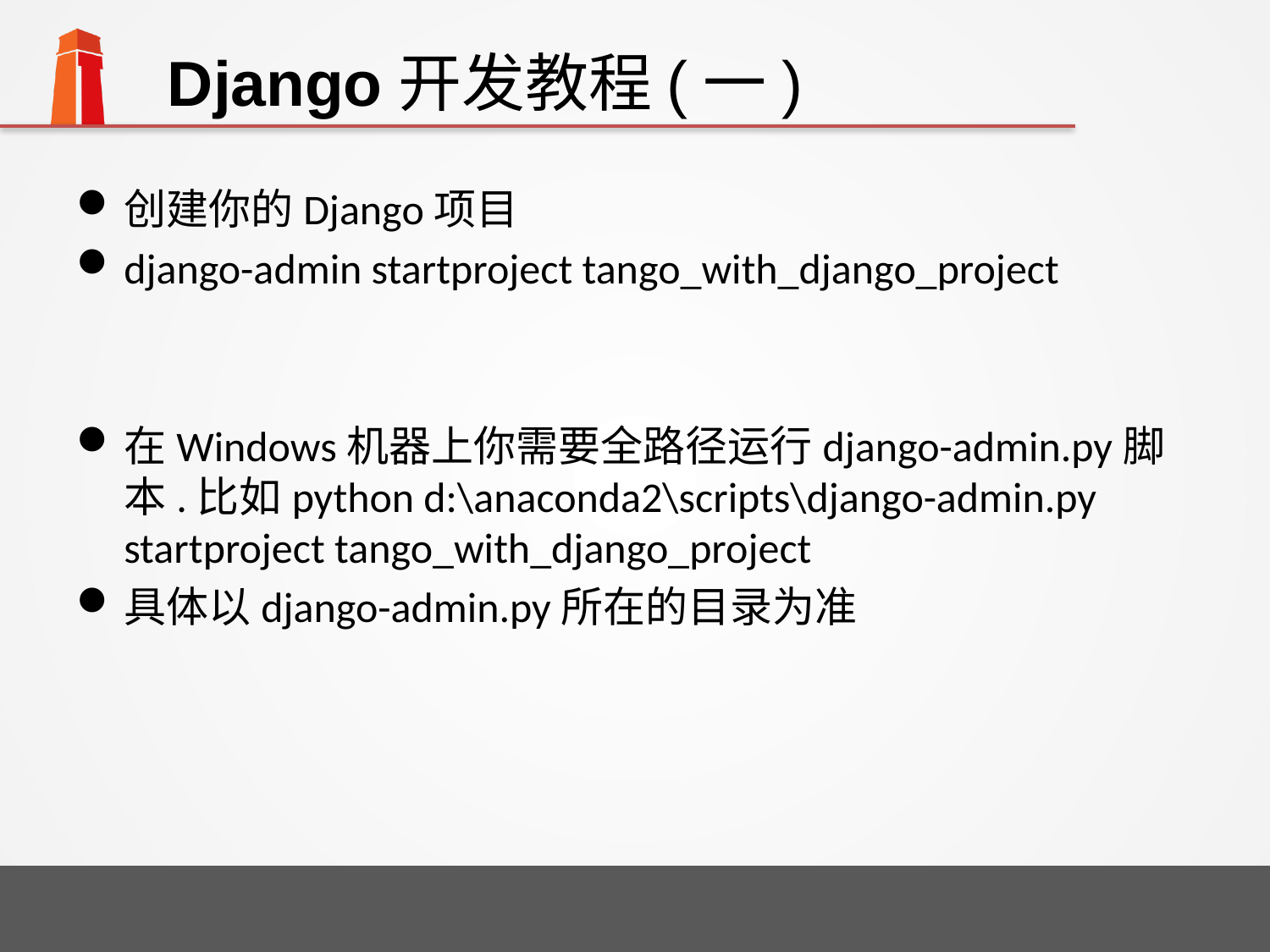

# Django开发教程(一)
创建你的Django项目
django-admin startproject tango_with_django_project

在Windows机器上你需要全路径运行django-admin.py脚本.比如python d:\anaconda2\scripts\django-admin.py startproject tango_with_django_project
具体以django-admin.py所在的目录为准